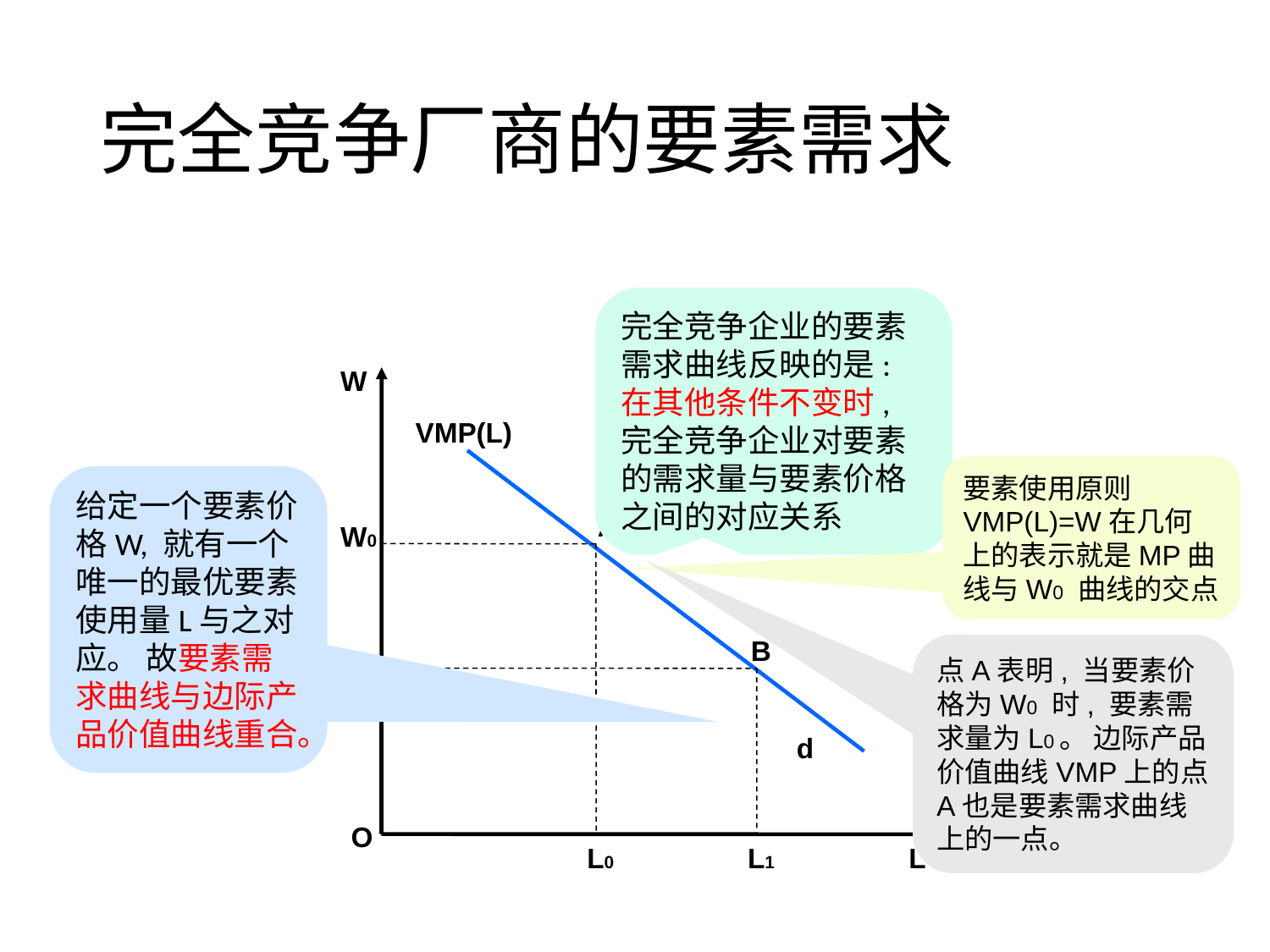

# 完全竞争厂商的要素需求

完全竞争企业的要素需求曲线反映的是: 在其他条件不变时, 完全竞争企业对要素的需求量与要素价格之间的对应关系
W

VMP(L)

要素使用原则VMP(L)=W在几何上的表示就是MP曲线与W0 曲线的交点
给定一个要素价格W, 就有一个唯一的最优要素使用量L与之对应。 故要素需求曲线与边际产品价值曲线重合。
A
W0

B
点A表明, 当要素价格为W0 时, 要素需求量为L0。 边际产品价值曲线VMP上的点A也是要素需求曲线上的一点。
W1

d
O

L0
L1
L